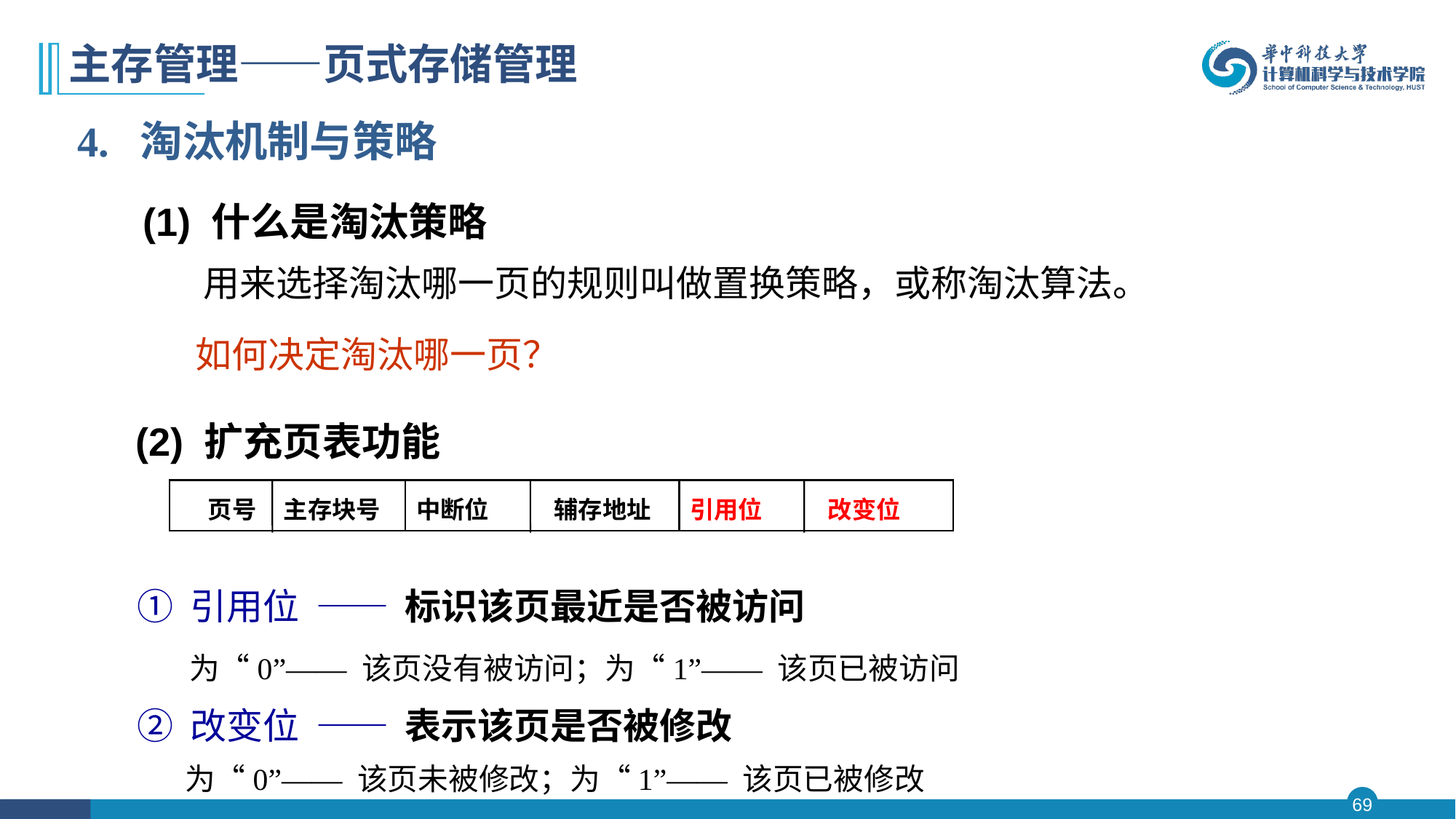

# 主存管理——页式存储管理
4.  淘汰机制与策略
      (1) 什么是淘汰策略
      用来选择淘汰哪一页的规则叫做置换策略，或称淘汰算法。
如何决定淘汰哪一页？
(2) 扩充页表功能
    页号     主存块号

中断位            辅存地址

引用位            改变位

① 引用位  ——  标识该页最近是否被访问
              为“0”—— 该页没有被访问；为“1”—— 该页已被访问
② 改变位  ——  表示该页是否被修改
      为“0”—— 该页未被修改；为“1”—— 该页已被修改